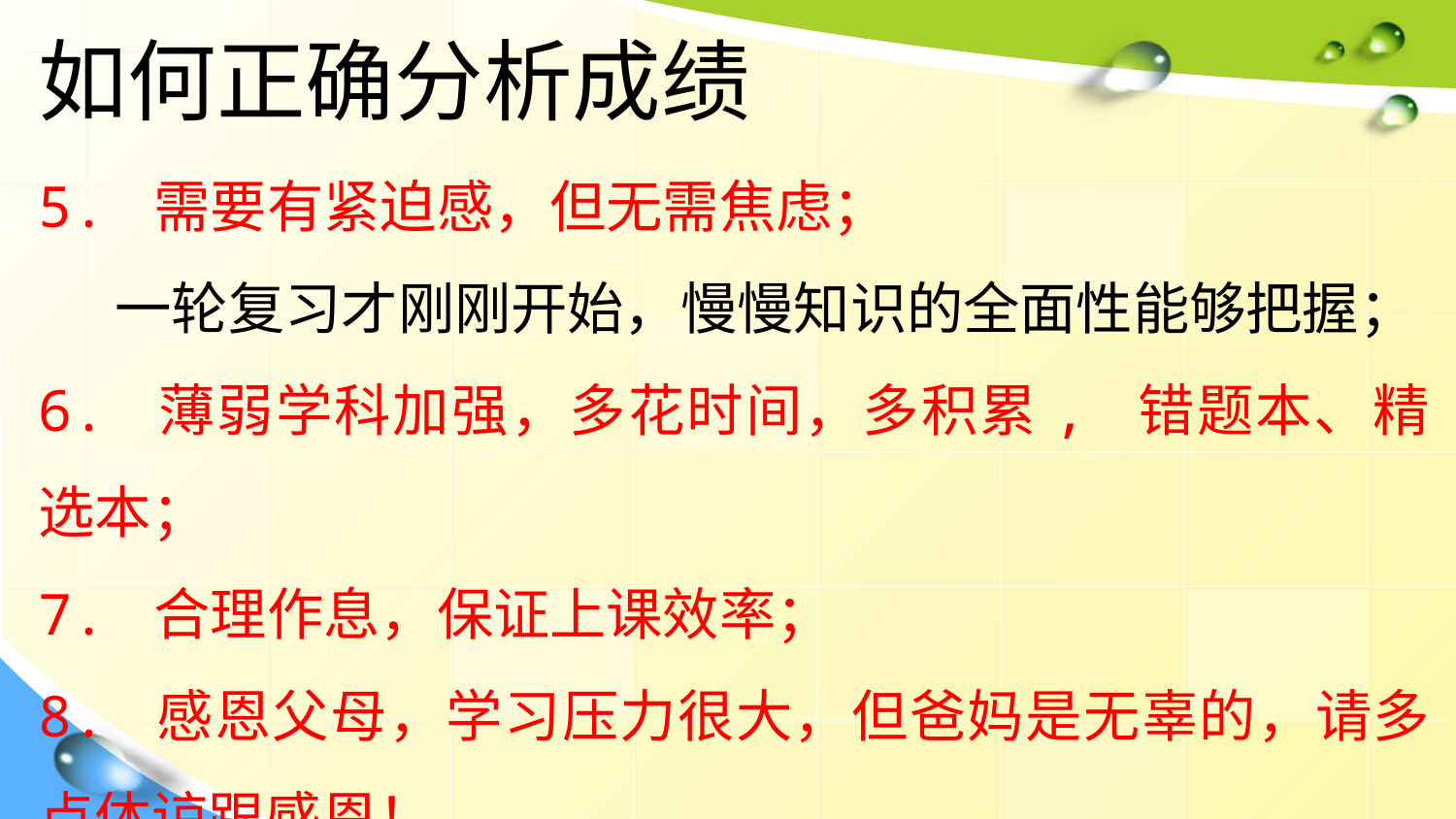

如何正确分析成绩
5. 需要有紧迫感，但无需焦虑；
     一轮复习才刚刚开始，慢慢知识的全面性能够把握；
6. 薄弱学科加强，多花时间，多积累, 错题本、精选本；
7. 合理作息，保证上课效率；
8. 感恩父母，学习压力很大，但爸妈是无辜的，请多点体谅跟感恩！